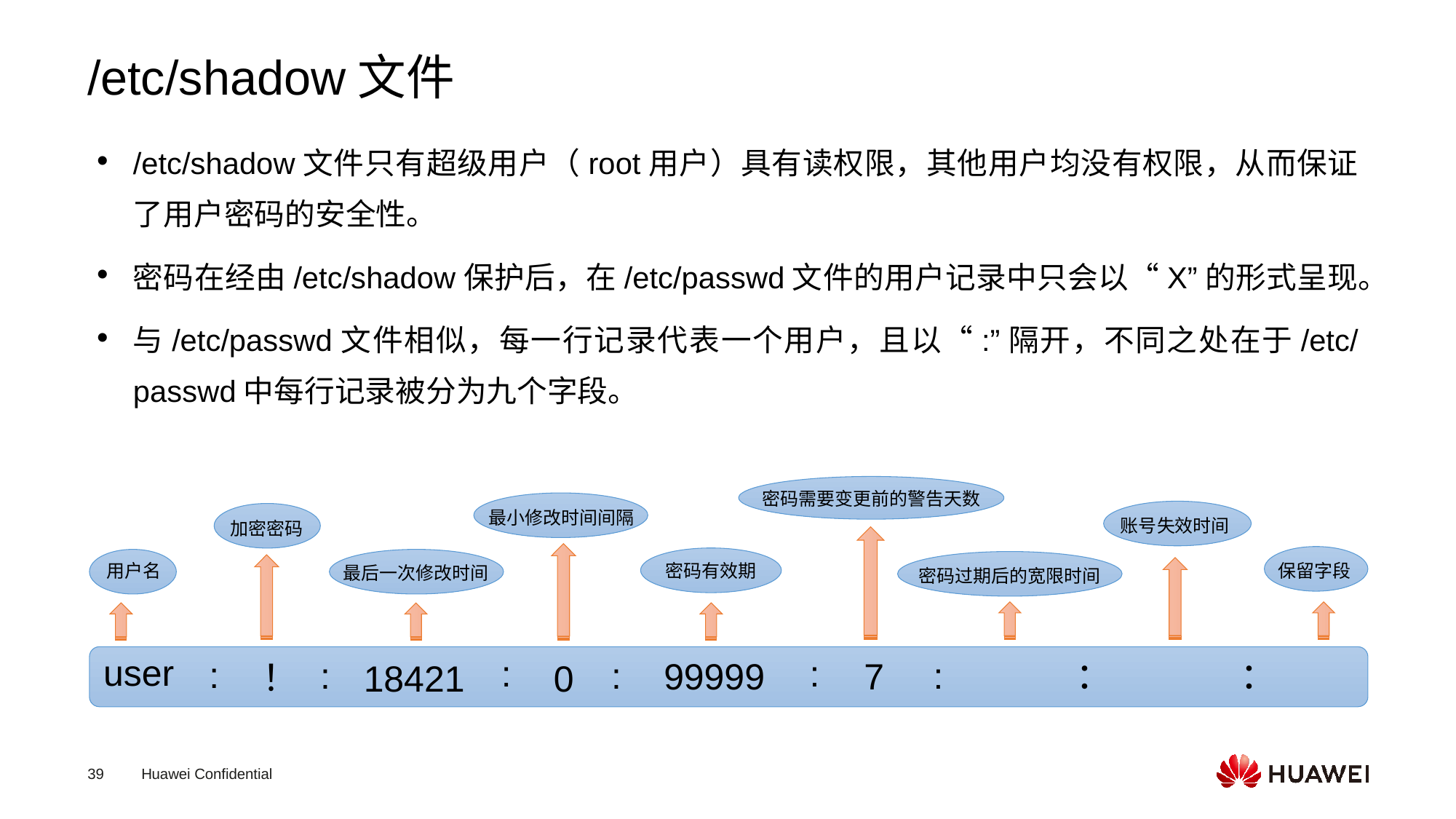

# /etc/shadow文件
/etc/shadow文件只有超级用户（root用户）具有读权限，其他用户均没有权限，从而保证了用户密码的安全性。
密码在经由/etc/shadow保护后，在/etc/passwd文件的用户记录中只会以“X”的形式呈现。
与/etc/passwd文件相似，每一行记录代表一个用户，且以“:”隔开，不同之处在于/etc/passwd中每行记录被分为九个字段。

密码需要变更前的警告天数

最小修改时间间隔

账号失效时间
加密密码

保留字段
密码有效期
用户名
最后一次修改时间
密码过期后的宽限时间

user
:
:

:
:
:
:
：
：
7
99999
！
0
18421